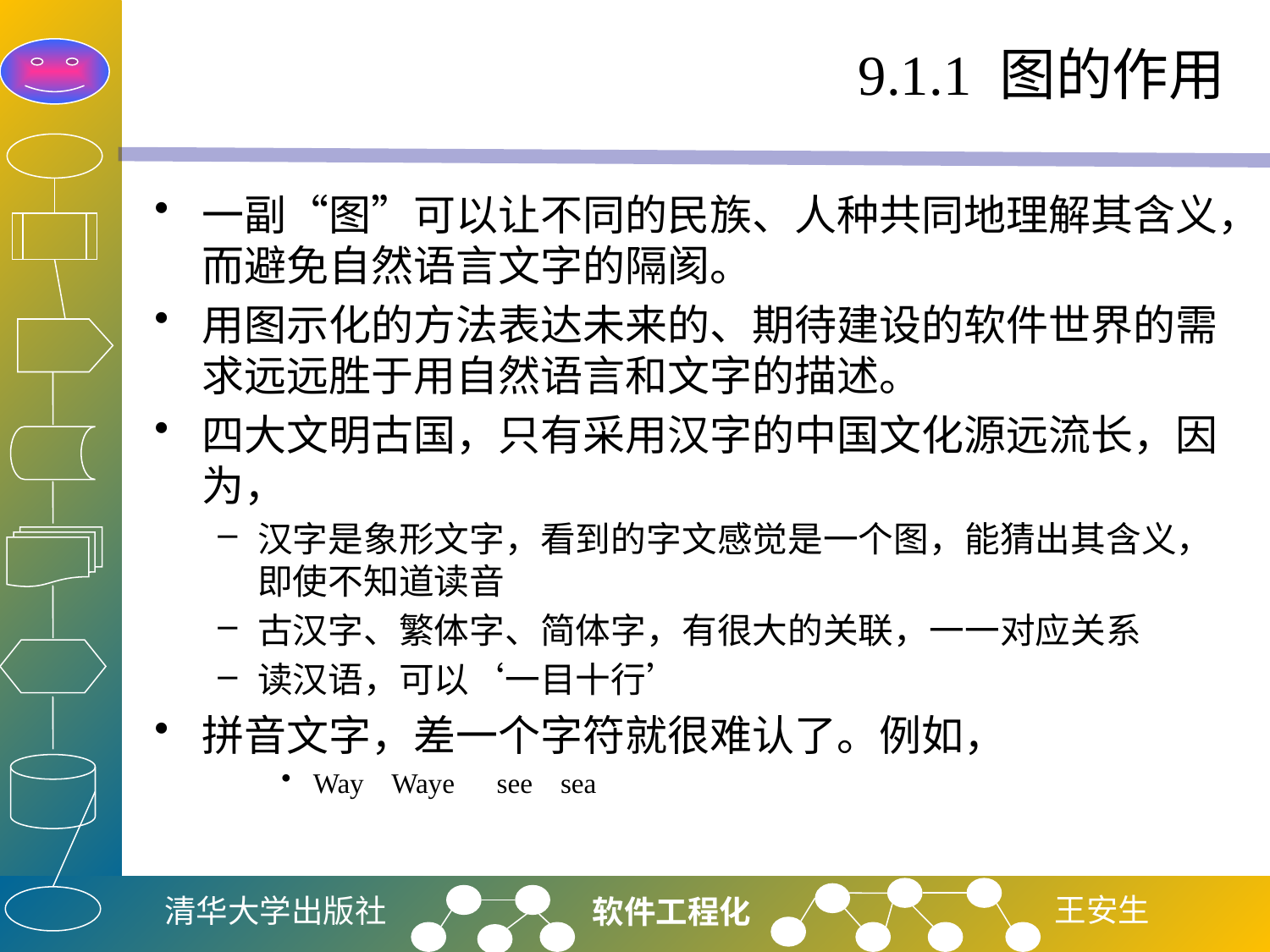

# 9.1.1 图的作用
一副“图”可以让不同的民族、人种共同地理解其含义，而避免自然语言文字的隔阂。
用图示化的方法表达未来的、期待建设的软件世界的需求远远胜于用自然语言和文字的描述。
四大文明古国，只有采用汉字的中国文化源远流长，因为，
汉字是象形文字，看到的字文感觉是一个图，能猜出其含义，即使不知道读音
古汉字、繁体字、简体字，有很大的关联，一一对应关系
读汉语，可以‘一目十行’
拼音文字，差一个字符就很难认了。例如，
Way    Waye      see    sea